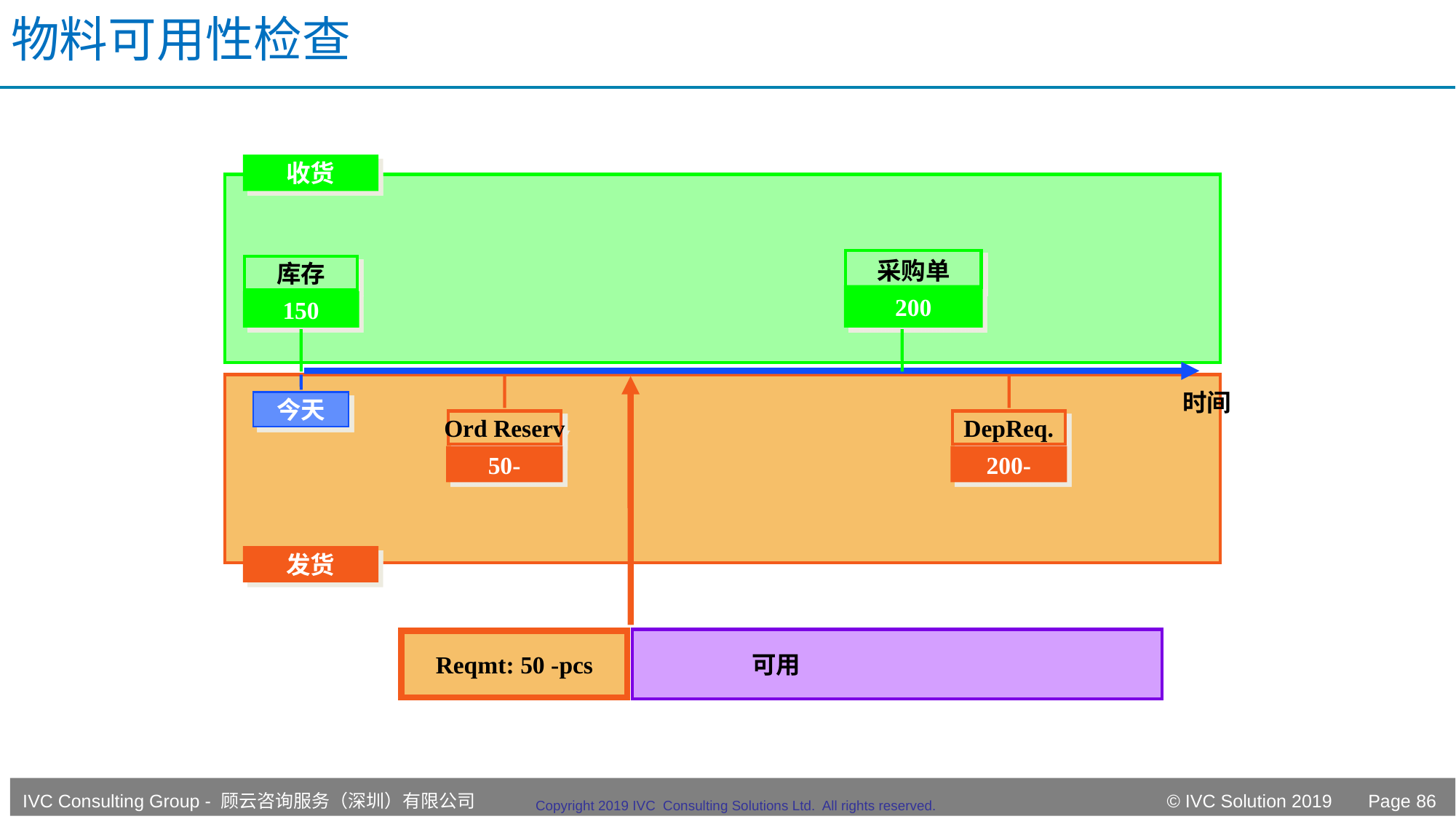

# 物料可用性检查
收货

采购单
库存
200
150

时间
今天

Ord Reserv

DepReq.
50-
200-
发货
	可用
Reqmt: 50 -pcs